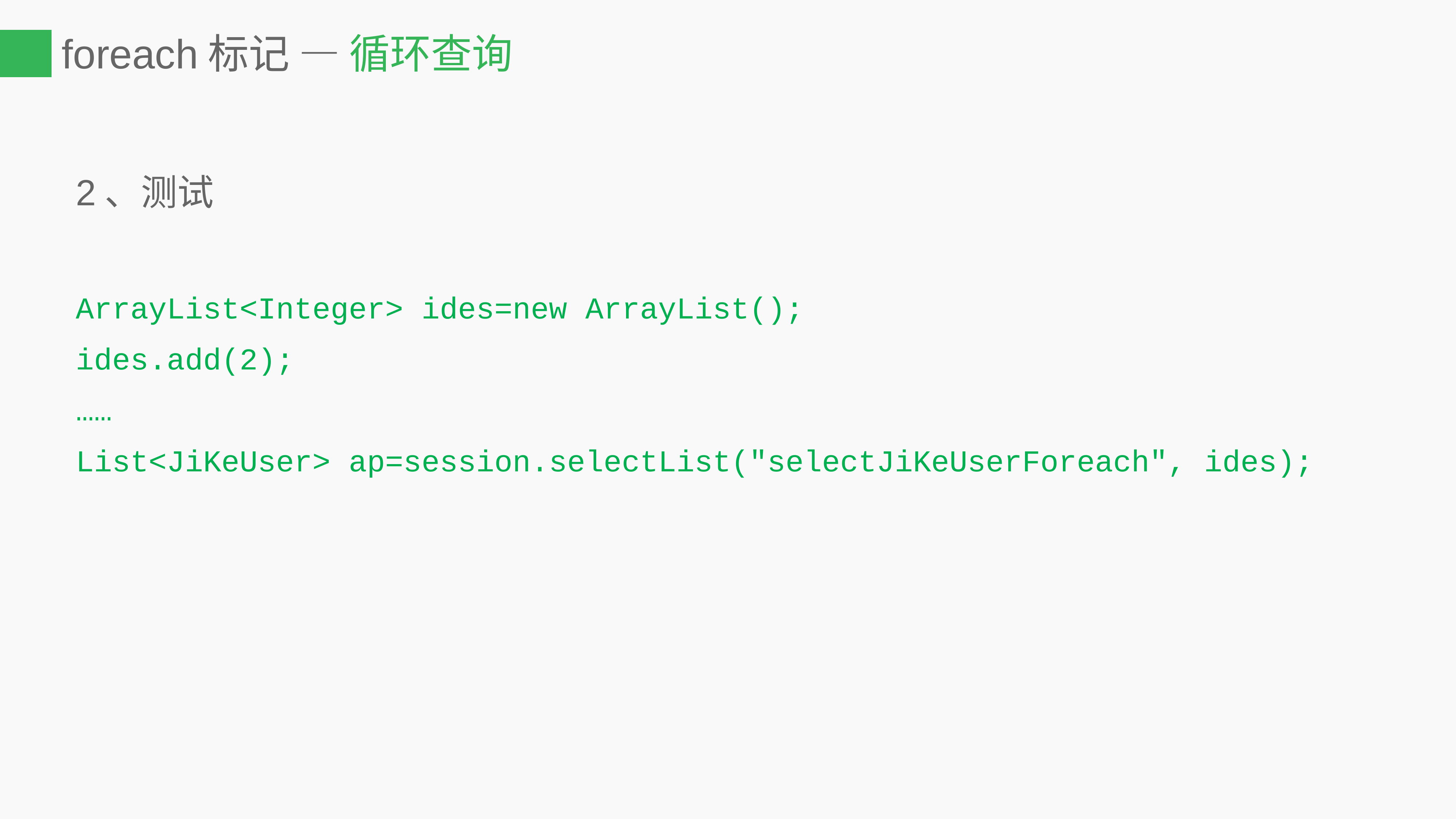

# foreach标记 — 循环查询
2、测试

ArrayList<Integer> ides=new ArrayList();
ides.add(2);
……
List<JiKeUser> ap=session.selectList("selectJiKeUserForeach", ides);